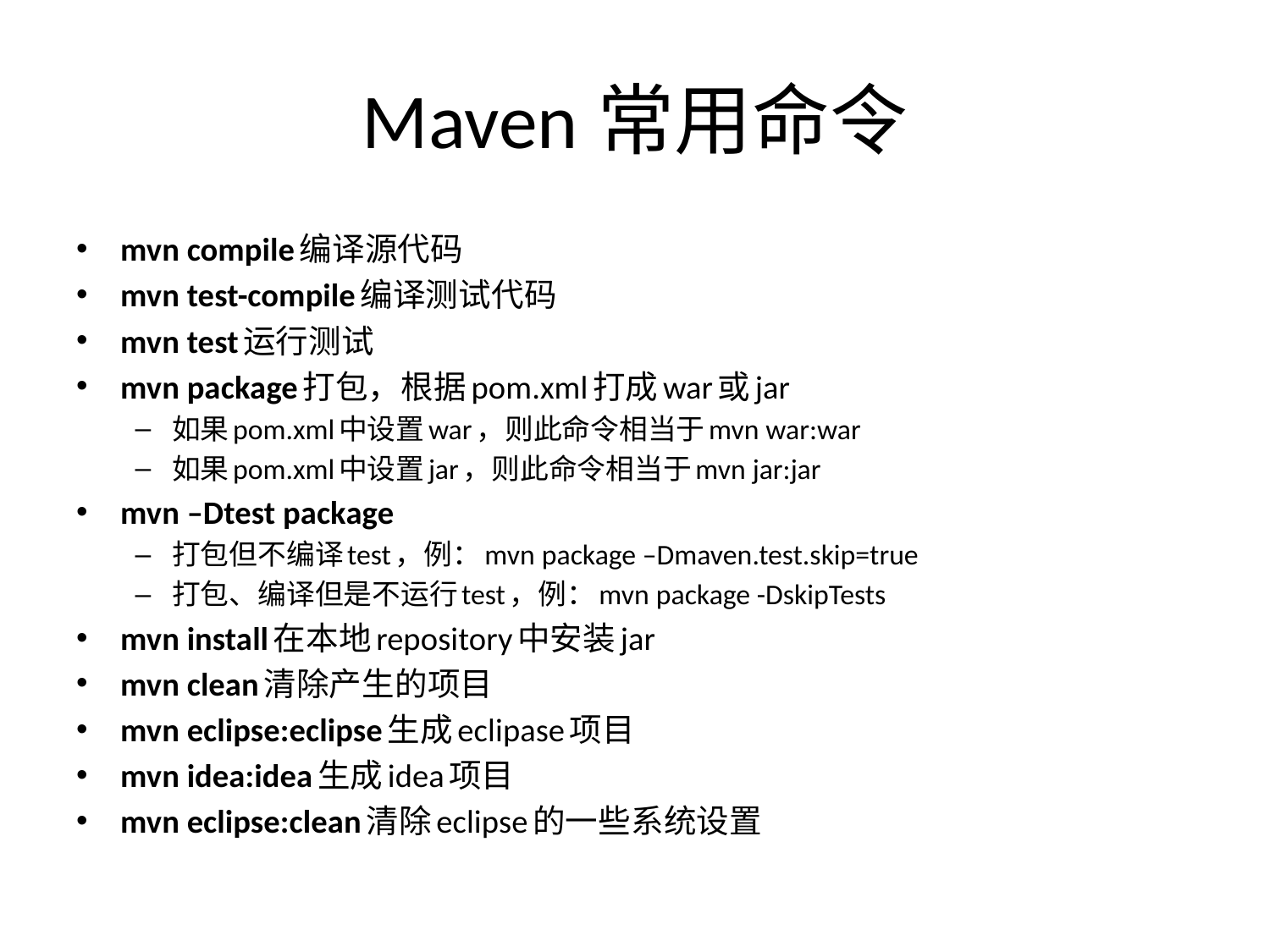

# Maven常用命令
mvn compile编译源代码
mvn test-compile编译测试代码
mvn test运行测试
mvn package打包，根据pom.xml打成war或jar
如果pom.xml中设置war，则此命令相当于mvn war:war
如果pom.xml中设置jar，则此命令相当于mvn jar:jar
mvn –Dtest package
打包但不编译test，例：mvn package –Dmaven.test.skip=true
打包、编译但是不运行test，例：mvn package -DskipTests
mvn install在本地repository中安装jar
mvn clean清除产生的项目
mvn eclipse:eclipse生成eclipase项目
mvn idea:idea生成idea项目
mvn eclipse:clean清除eclipse的一些系统设置